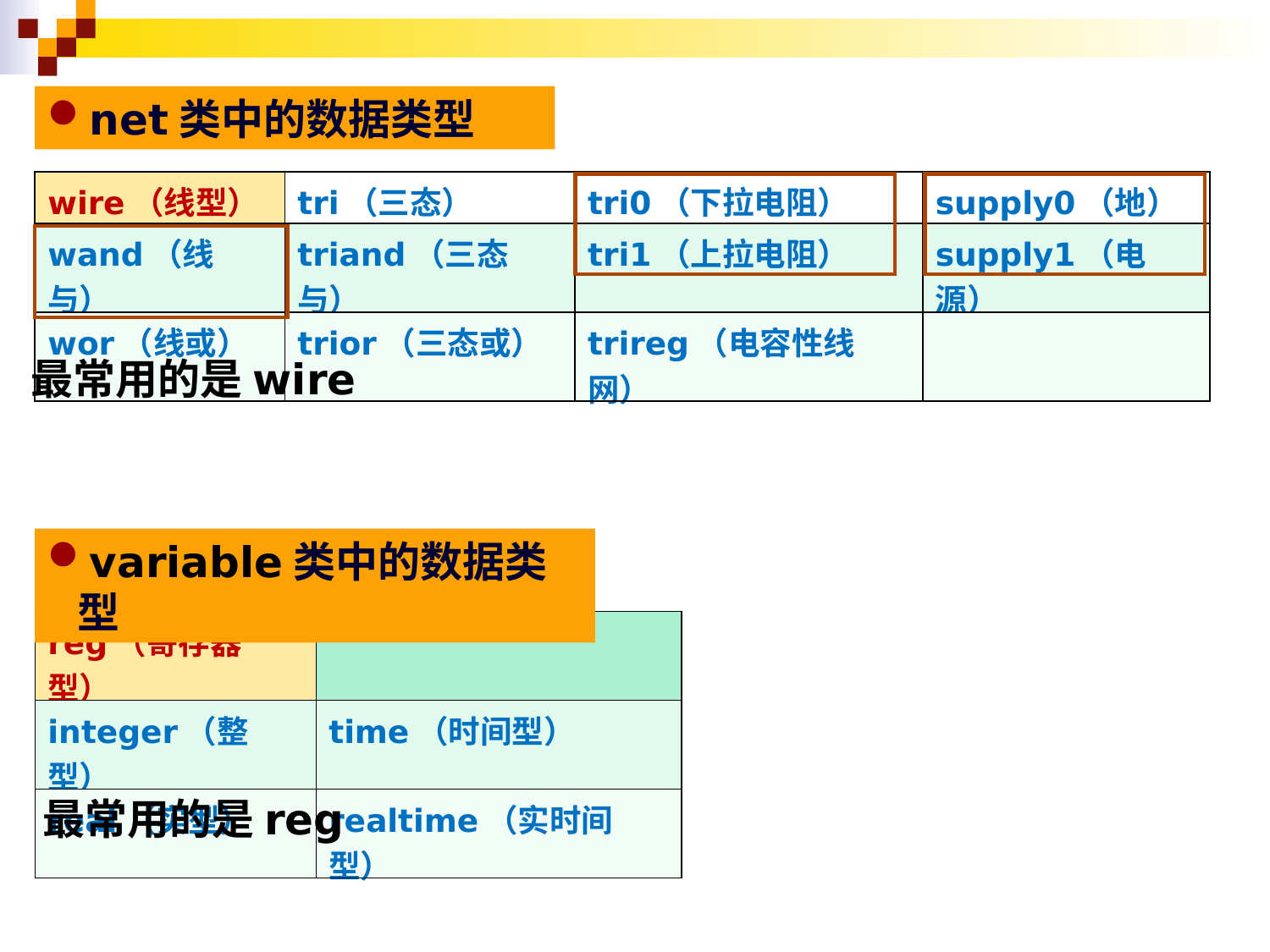

net类中的数据类型
| wire（线型） | tri（三态） | tri0（下拉电阻） | supply0（地） |
| --- | --- | --- | --- |
| wand（线与） | triand（三态与） | tri1（上拉电阻） | supply1（电源） |
| wor（线或） | trior（三态或） | trireg（电容性线网） |  |

最常用的是wire
variable类中的数据类型
| reg（寄存器型） |  |
| --- | --- |
| integer（整型） | time（时间型） |
| real（实型） | realtime（实时间型） |
最常用的是reg